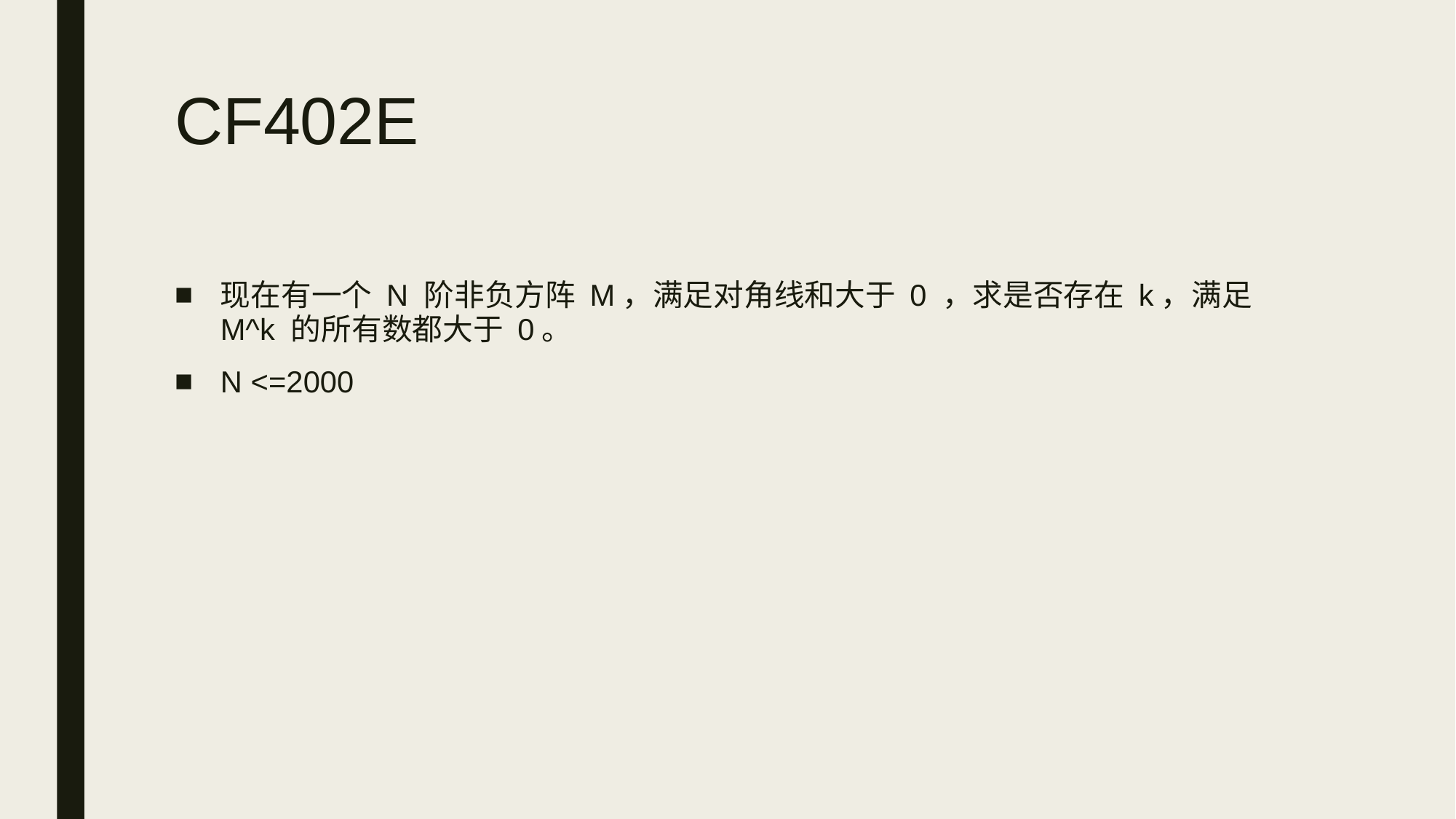

# CF402E
现在有一个 N 阶非负方阵 M，满足对角线和大于 0 ，求是否存在 k，满足 M^k 的所有数都大于 0。
N <=2000